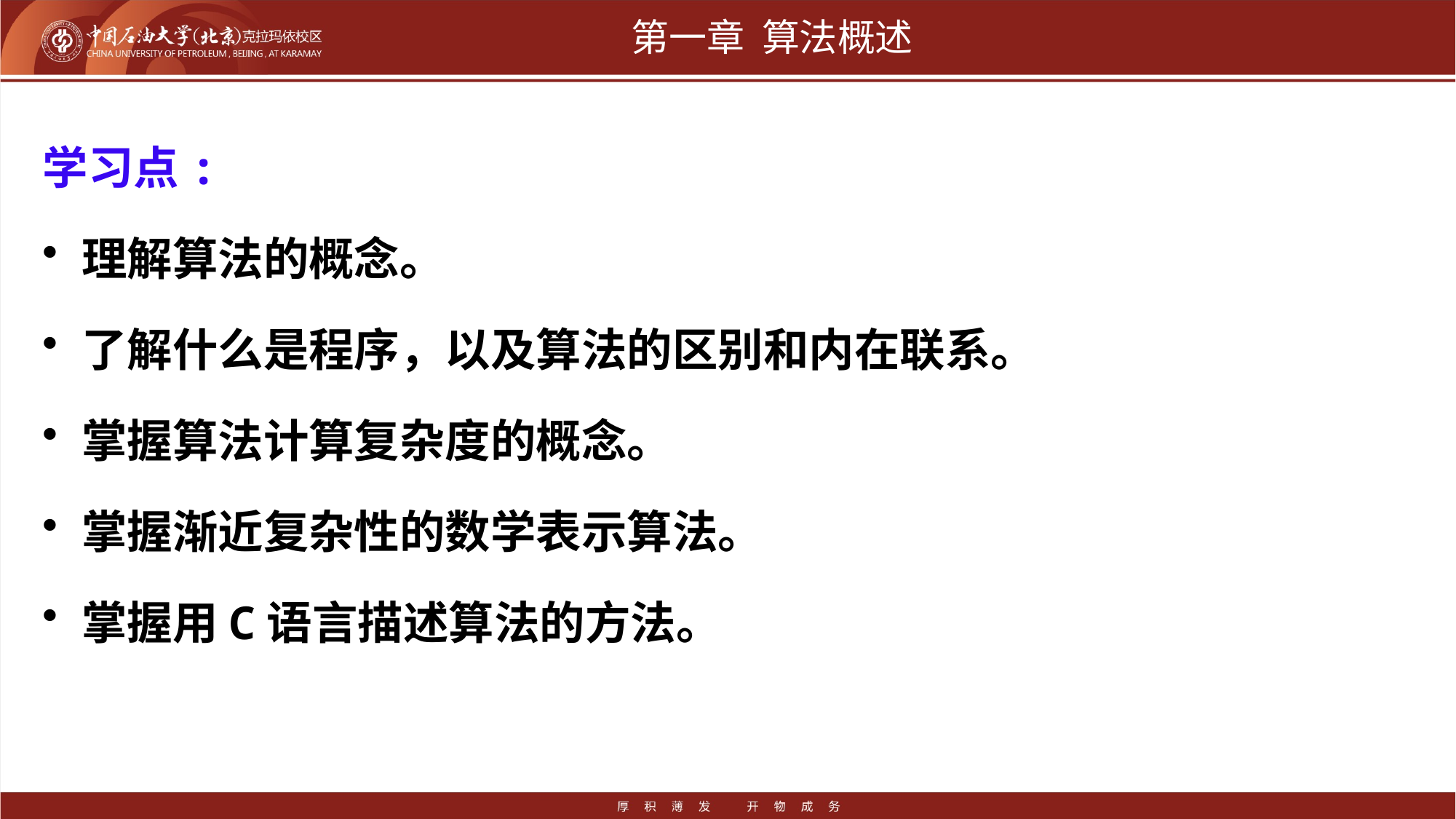

# 第一章  算法概述
学习点:
理解算法的概念。
了解什么是程序，以及算法的区别和内在联系。
掌握算法计算复杂度的概念。
掌握渐近复杂性的数学表示算法。
掌握用C语言描述算法的方法。